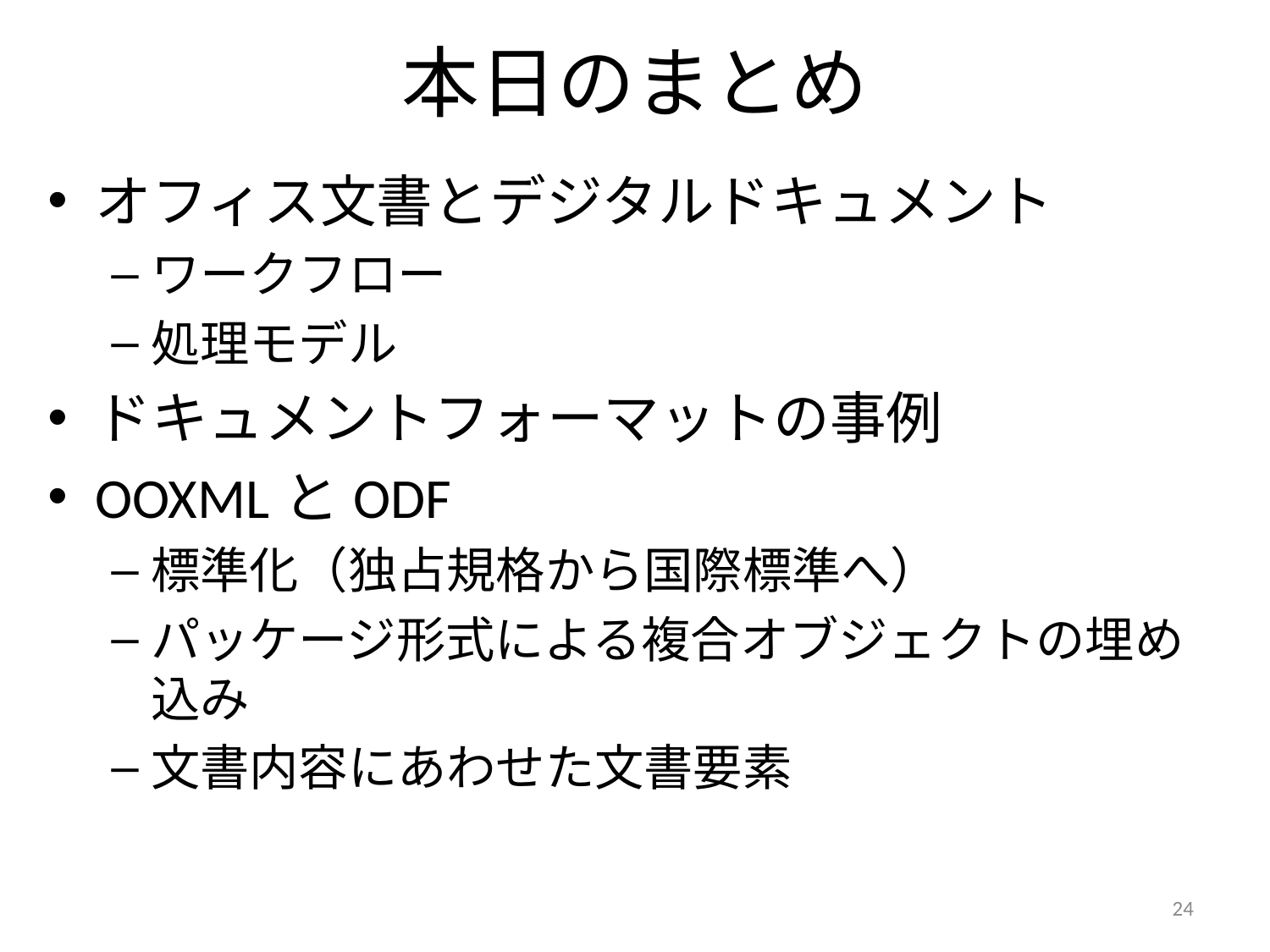

# 本日のまとめ
オフィス文書とデジタルドキュメント
ワークフロー
処理モデル
ドキュメントフォーマットの事例
OOXMLとODF
標準化（独占規格から国際標準へ）
パッケージ形式による複合オブジェクトの埋め込み
文書内容にあわせた文書要素
24